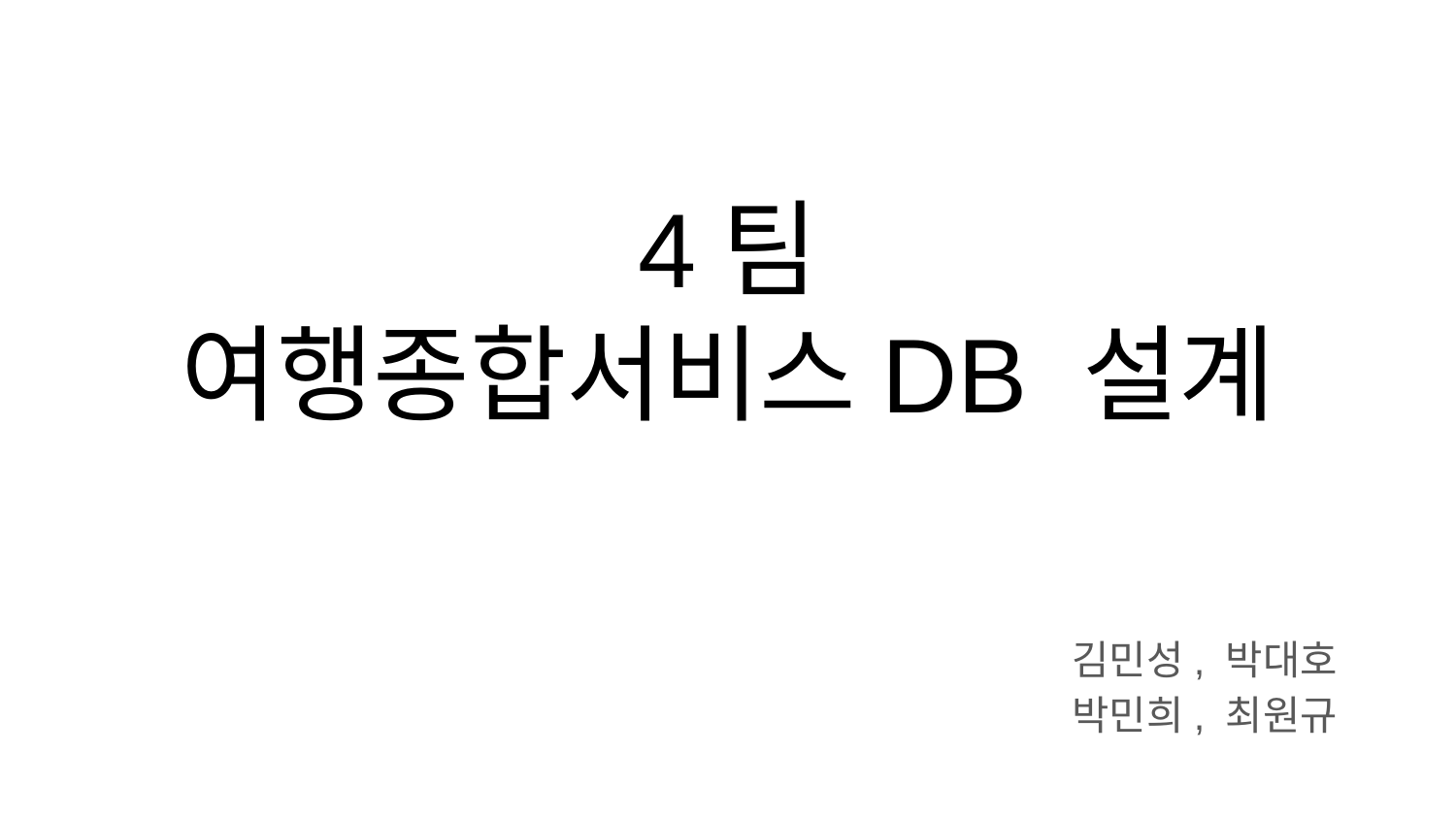

# 4팀
여행종합서비스DB 설계
김민성, 박대호
박민희, 최원규